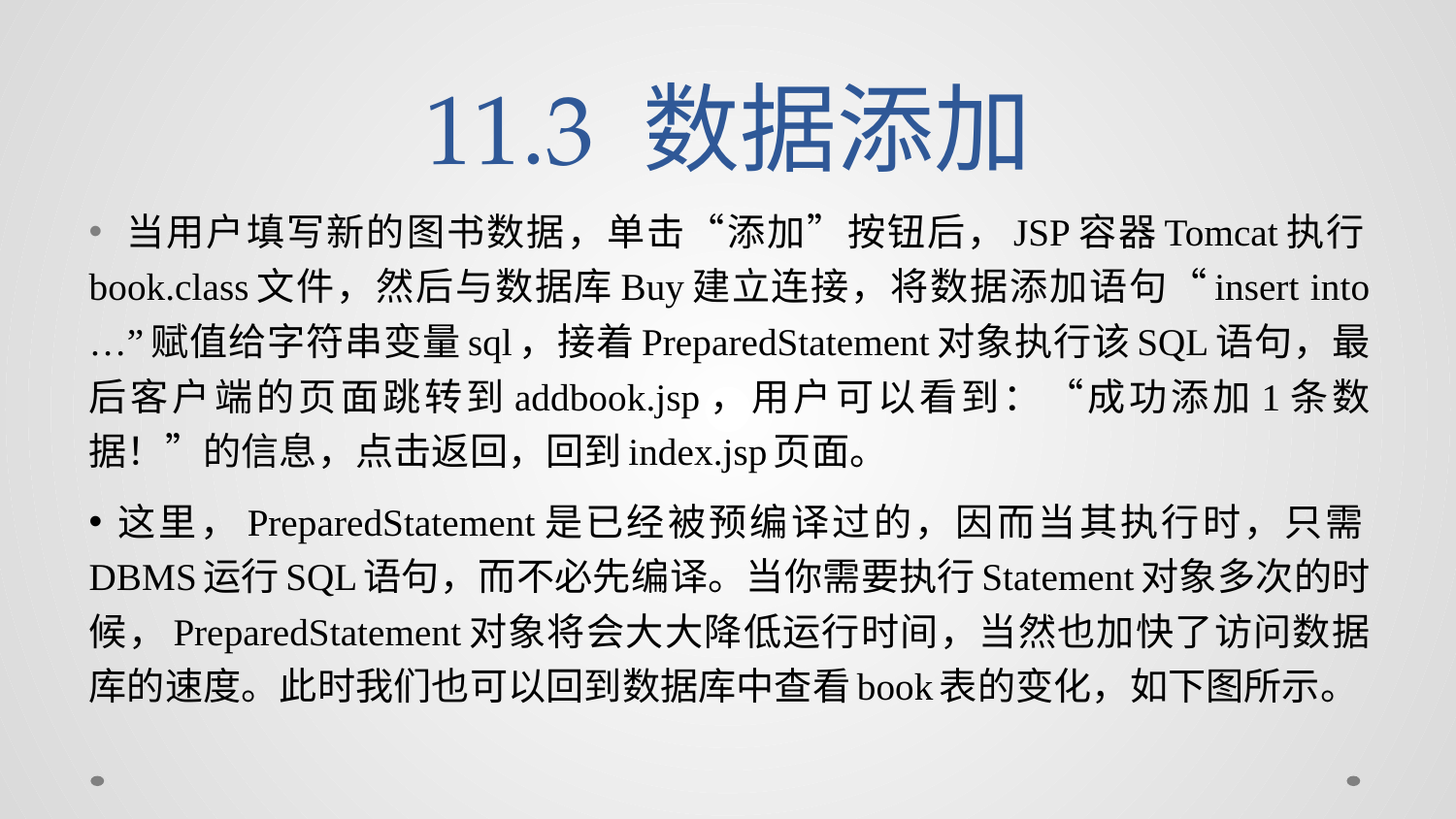

# 11.3 数据添加
  当用户填写新的图书数据，单击“添加”按钮后，JSP容器Tomcat执行book.class文件，然后与数据库Buy建立连接，将数据添加语句“insert into …”赋值给字符串变量sql，接着PreparedStatement对象执行该SQL语句，最后客户端的页面跳转到addbook.jsp，用户可以看到：“成功添加1条数据！”的信息，点击返回，回到index.jsp页面。
 这里，PreparedStatement是已经被预编译过的，因而当其执行时，只需DBMS运行SQL语句，而不必先编译。当你需要执行Statement对象多次的时候，PreparedStatement对象将会大大降低运行时间，当然也加快了访问数据库的速度。此时我们也可以回到数据库中查看book表的变化，如下图所示。